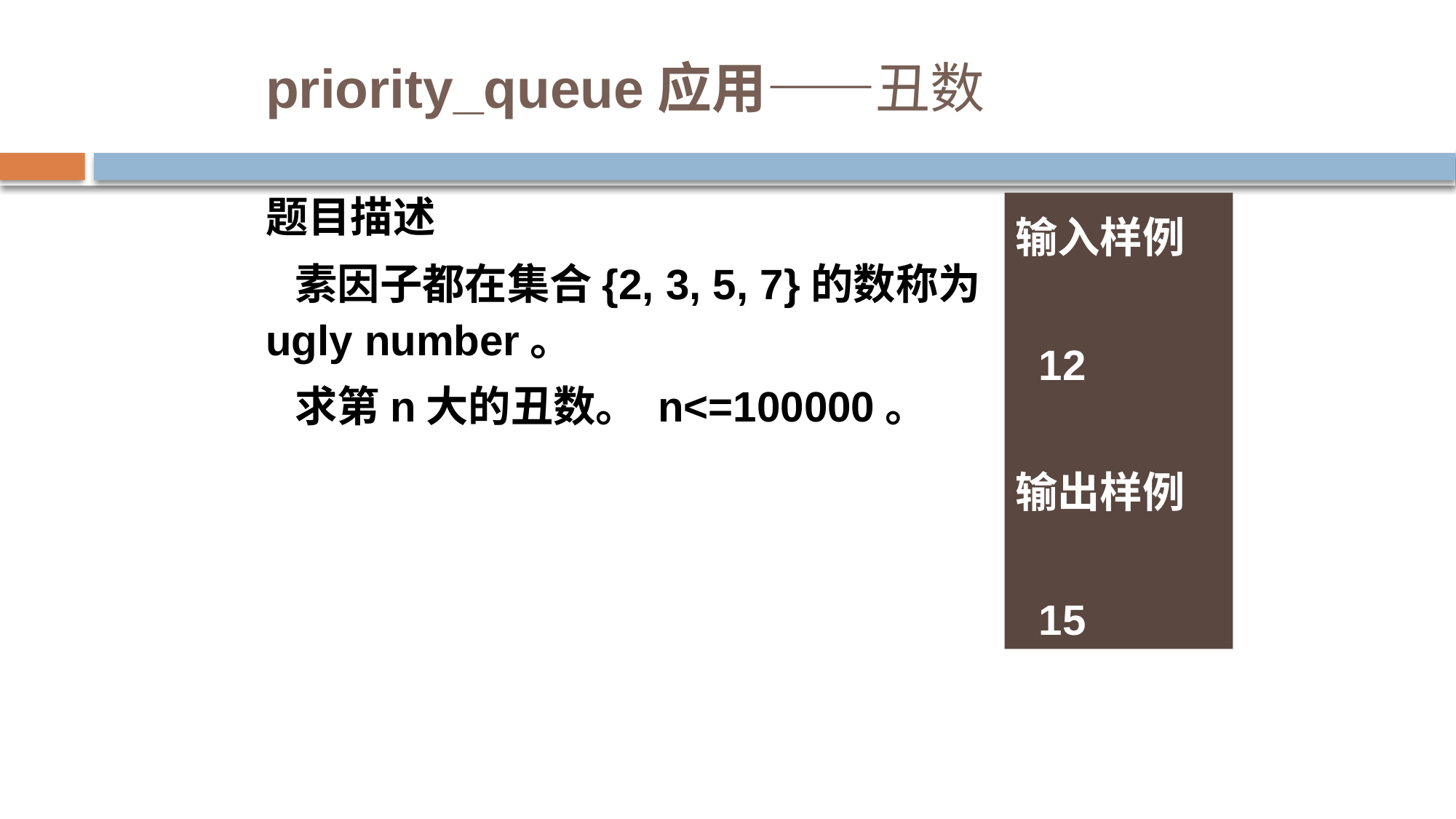

# priority_queue应用——丑数
题目描述
  素因子都在集合{2, 3, 5, 7}的数称为ugly number。
  求第n大的丑数。 n<=100000。

输入样例

  12

输出样例

  15